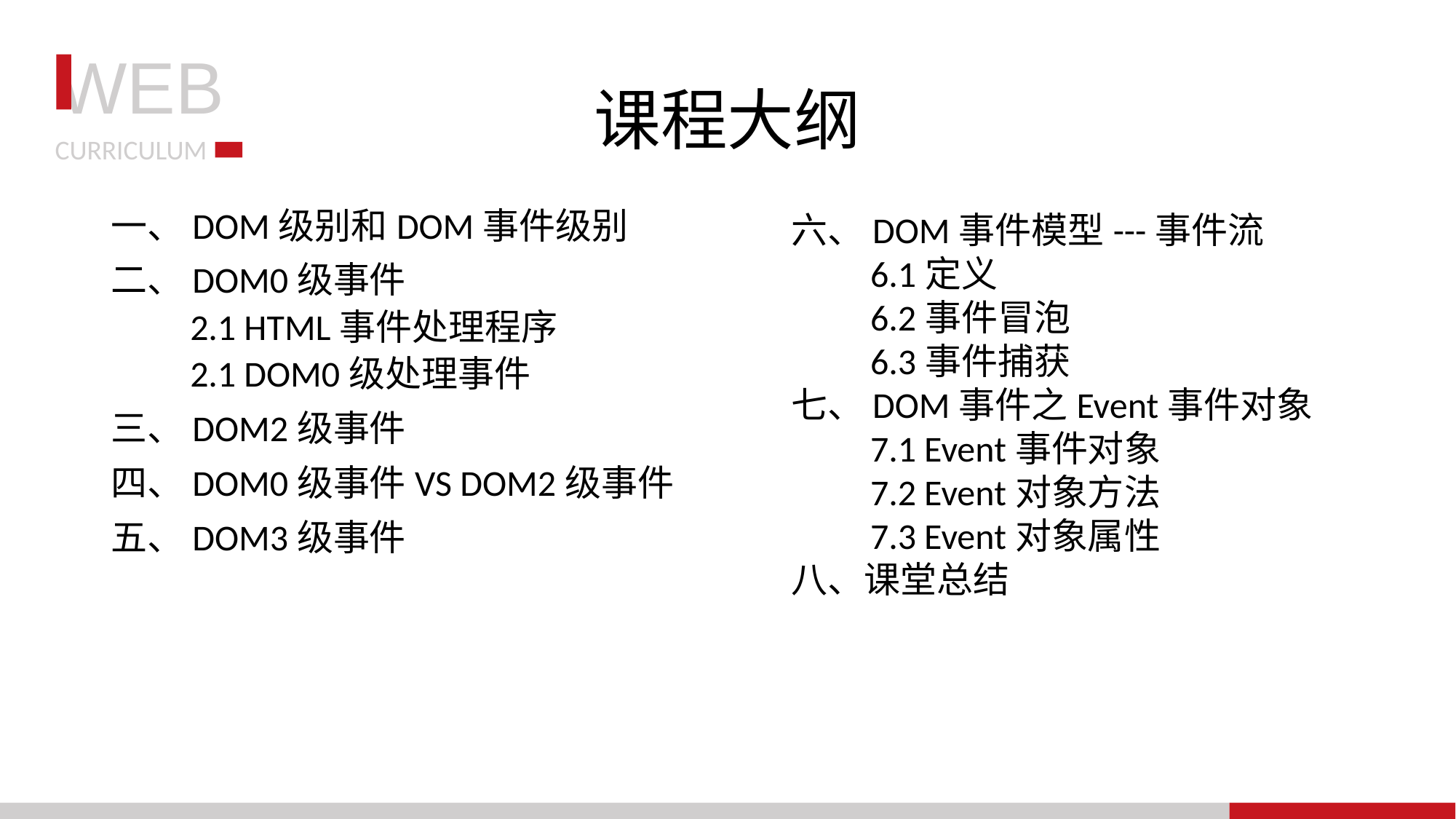

# 课程大纲
一、DOM级别和DOM事件级别
二、DOM0级事件
   2.1 HTML事件处理程序
   2.1 DOM0级处理事件
三、DOM2级事件
四、DOM0级事件VS DOM2级事件
五、DOM3级事件
六、DOM事件模型---事件流
   6.1定义
   6.2事件冒泡
   6.3事件捕获
七、DOM事件之Event事件对象
   7.1 Event事件对象
   7.2 Event对象方法
   7.3 Event对象属性
八、课堂总结